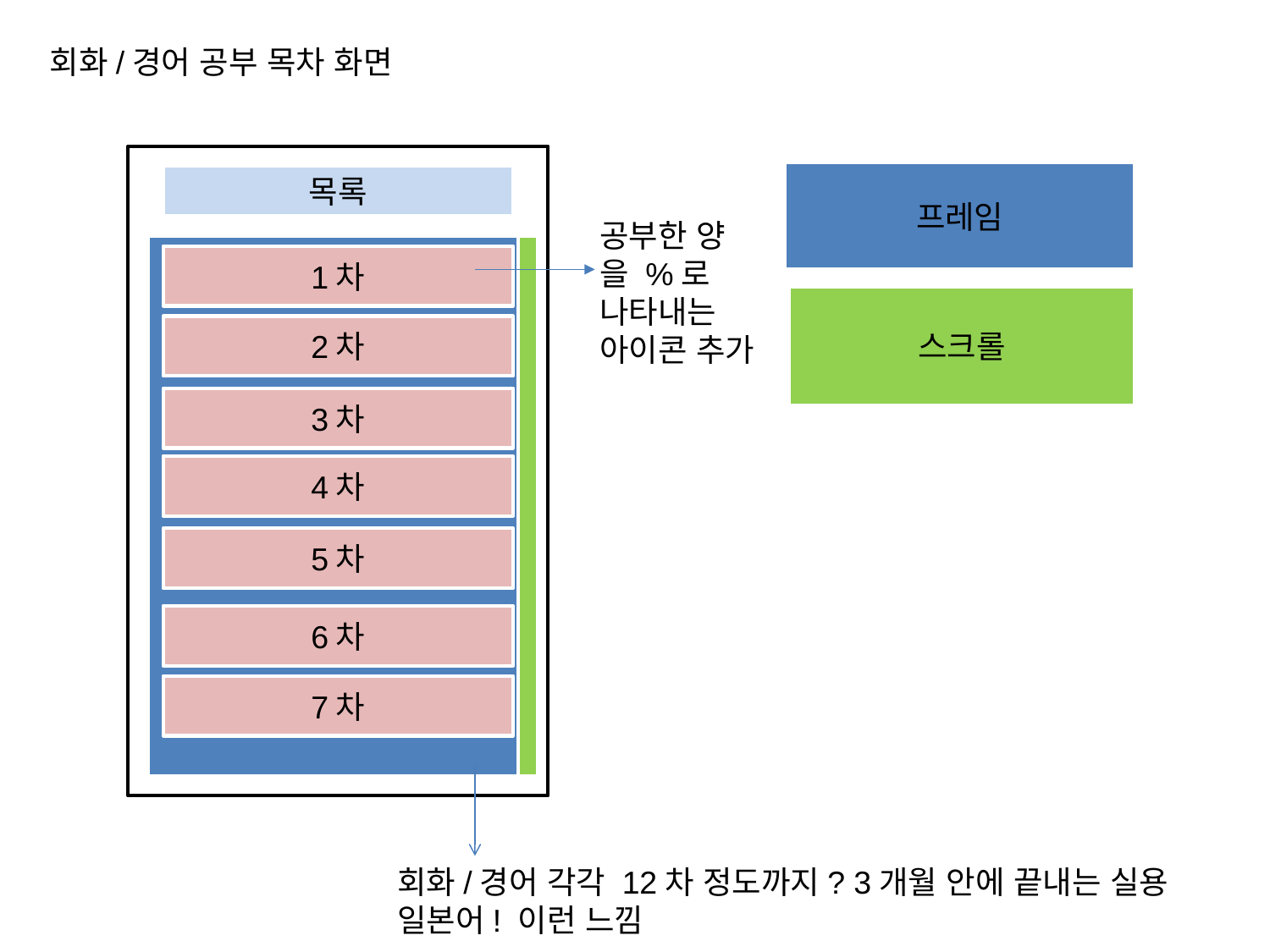

회화/경어 공부 목차 화면

프레임
목록
공부한 양을 %로 나타내는 아이콘 추가

1차
스크롤
2차
3차
4차
5차
6차
7차
회화/경어 각각 12차 정도까지? 3개월 안에 끝내는 실용 일본어! 이런 느낌